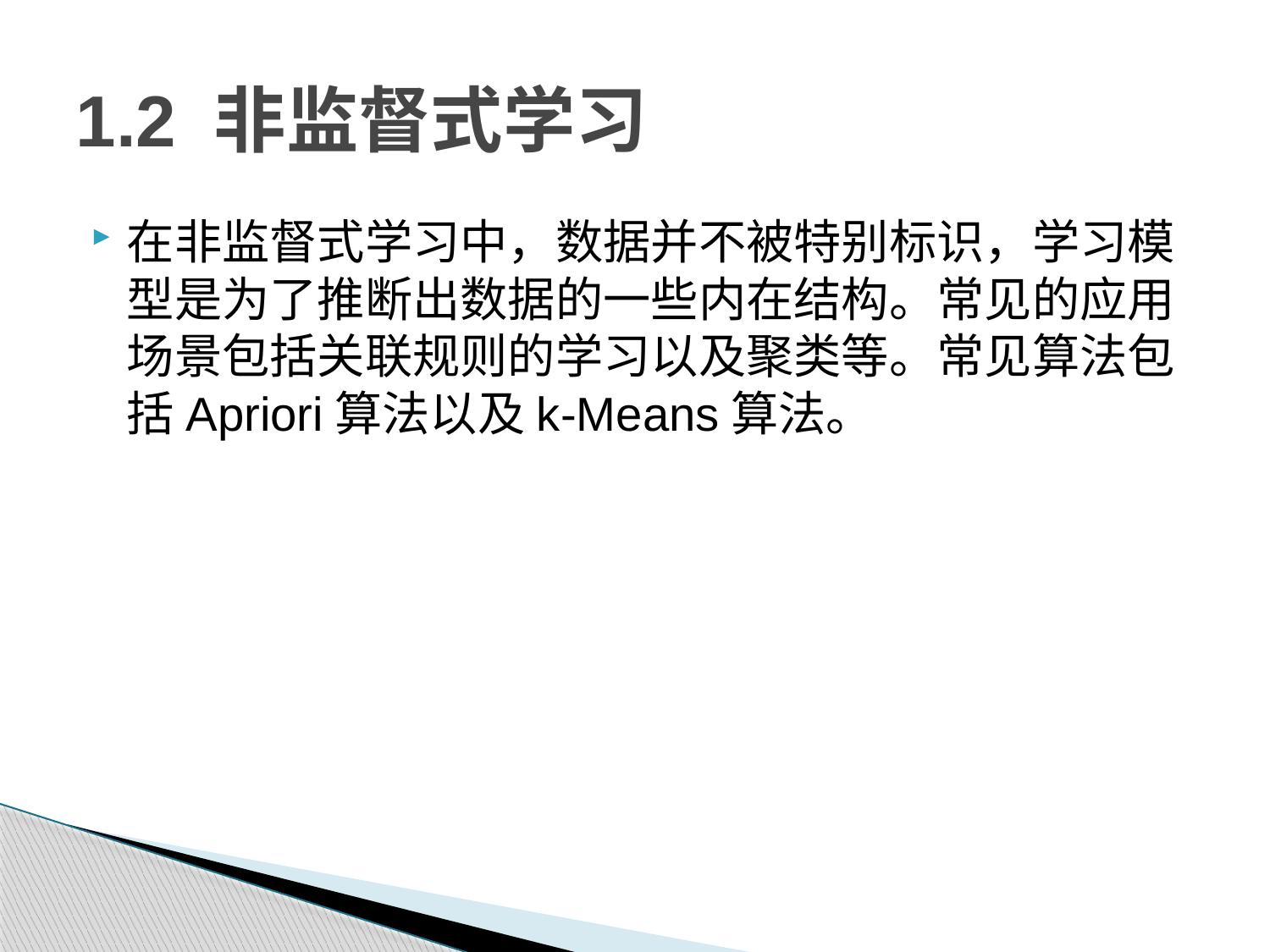

# 1.2 非监督式学习
在非监督式学习中，数据并不被特别标识，学习模型是为了推断出数据的一些内在结构。常见的应用场景包括关联规则的学习以及聚类等。常见算法包括Apriori算法以及k-Means算法。